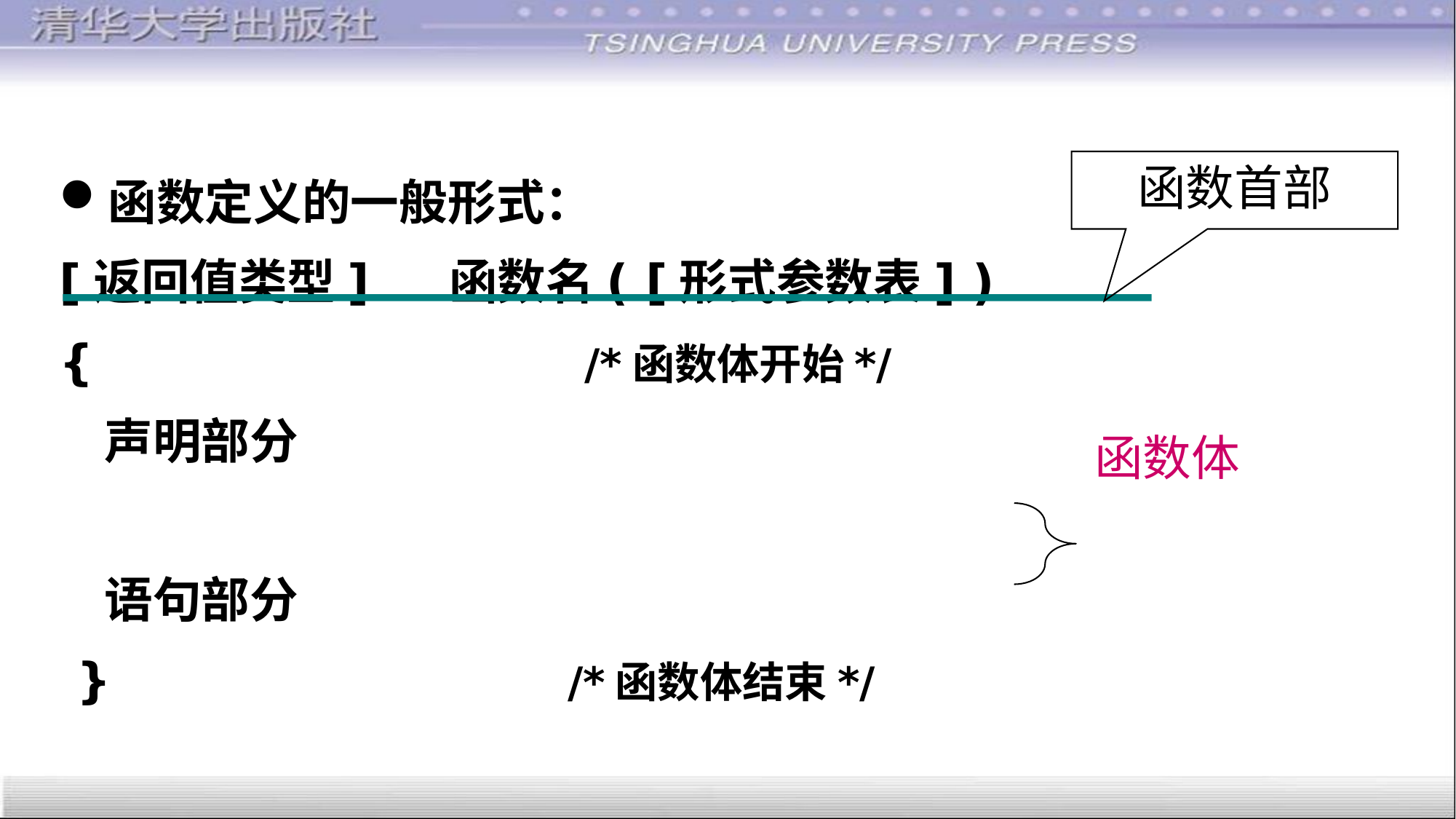

函数首部

函数定义的一般形式：
[返回值类型]    函数名( [形式参数表] )
{                             /*函数体开始*/
   声明部分

   语句部分
 }                           /*函数体结束*/

函数体